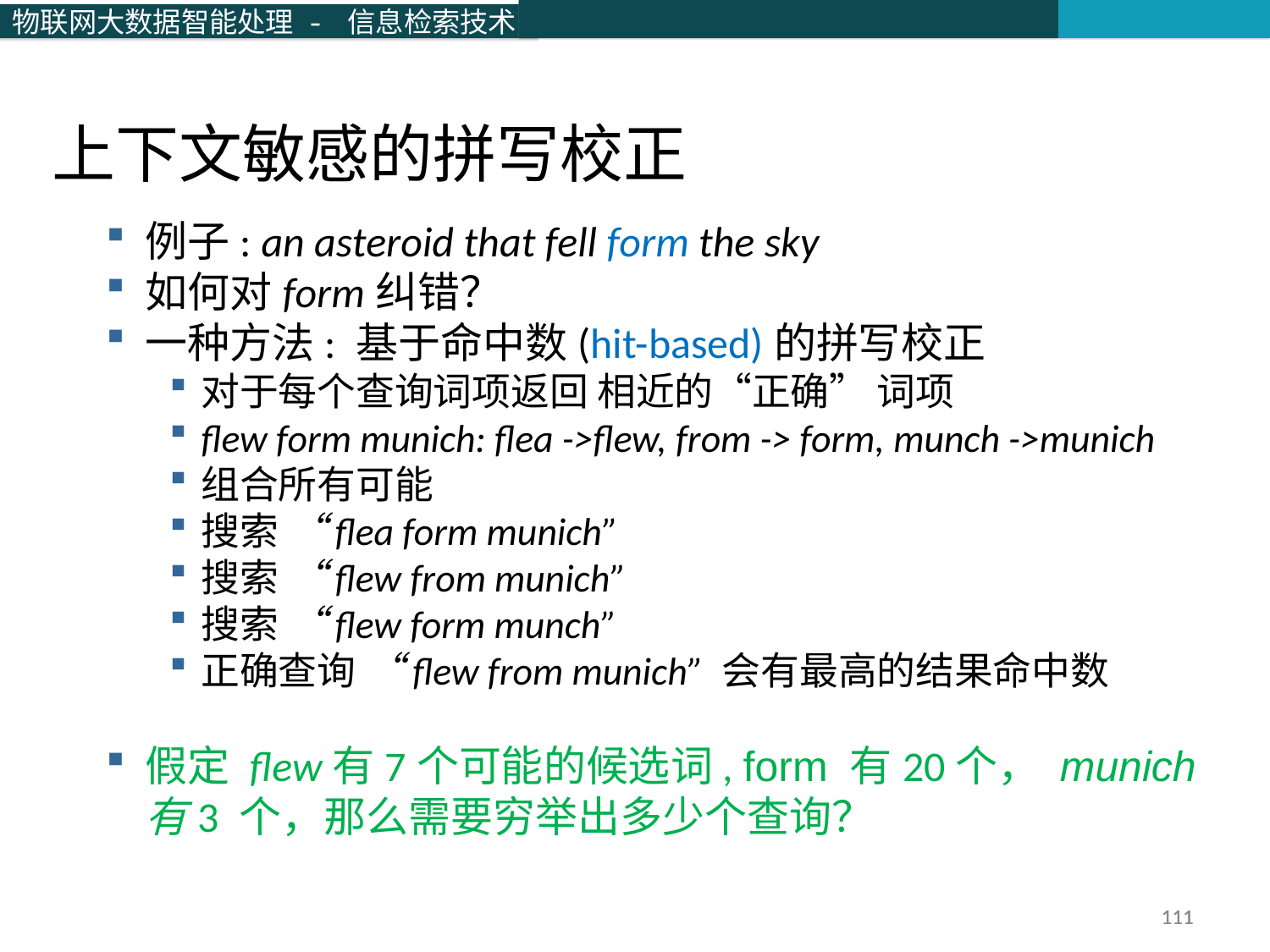

上下文敏感的拼写校正
例子: an asteroid that fell form the sky
如何对form纠错？
一种方法: 基于命中数(hit-based)的拼写校正
对于每个查询词项返回 相近的“正确” 词项
flew form munich: flea ->flew, from -> form, munch ->munich
组合所有可能
搜索 “flea form munich”
搜索 “flew from munich”
搜索 “flew form munch”
正确查询 “flew from munich” 会有最高的结果命中数

假定 flew有7个可能的候选词, form 有20个， munich 有3 个，那么需要穷举出多少个查询？
111
111